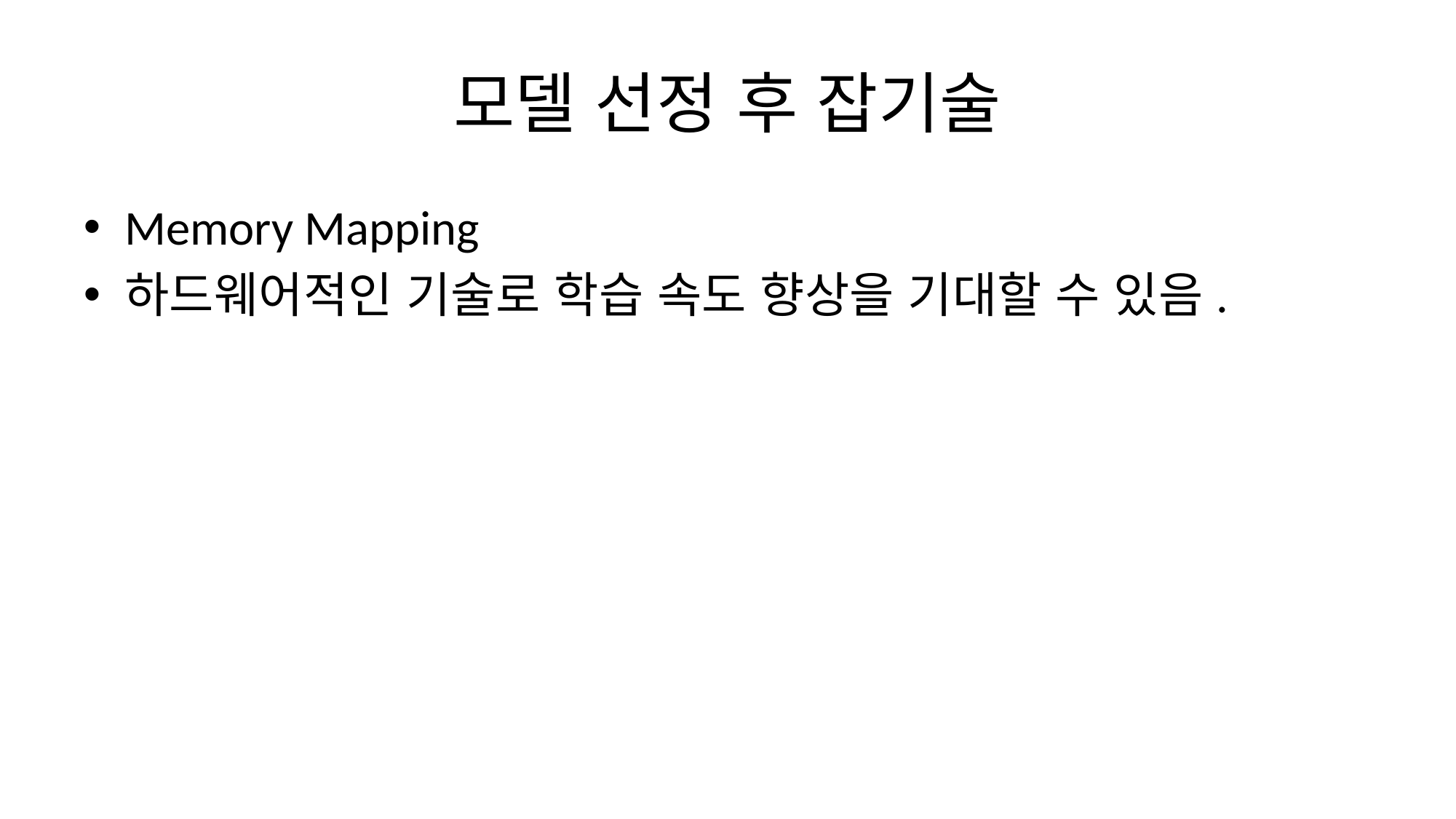

# 모델 선정 후 잡기술
Memory Mapping
하드웨어적인 기술로 학습 속도 향상을 기대할 수 있음.